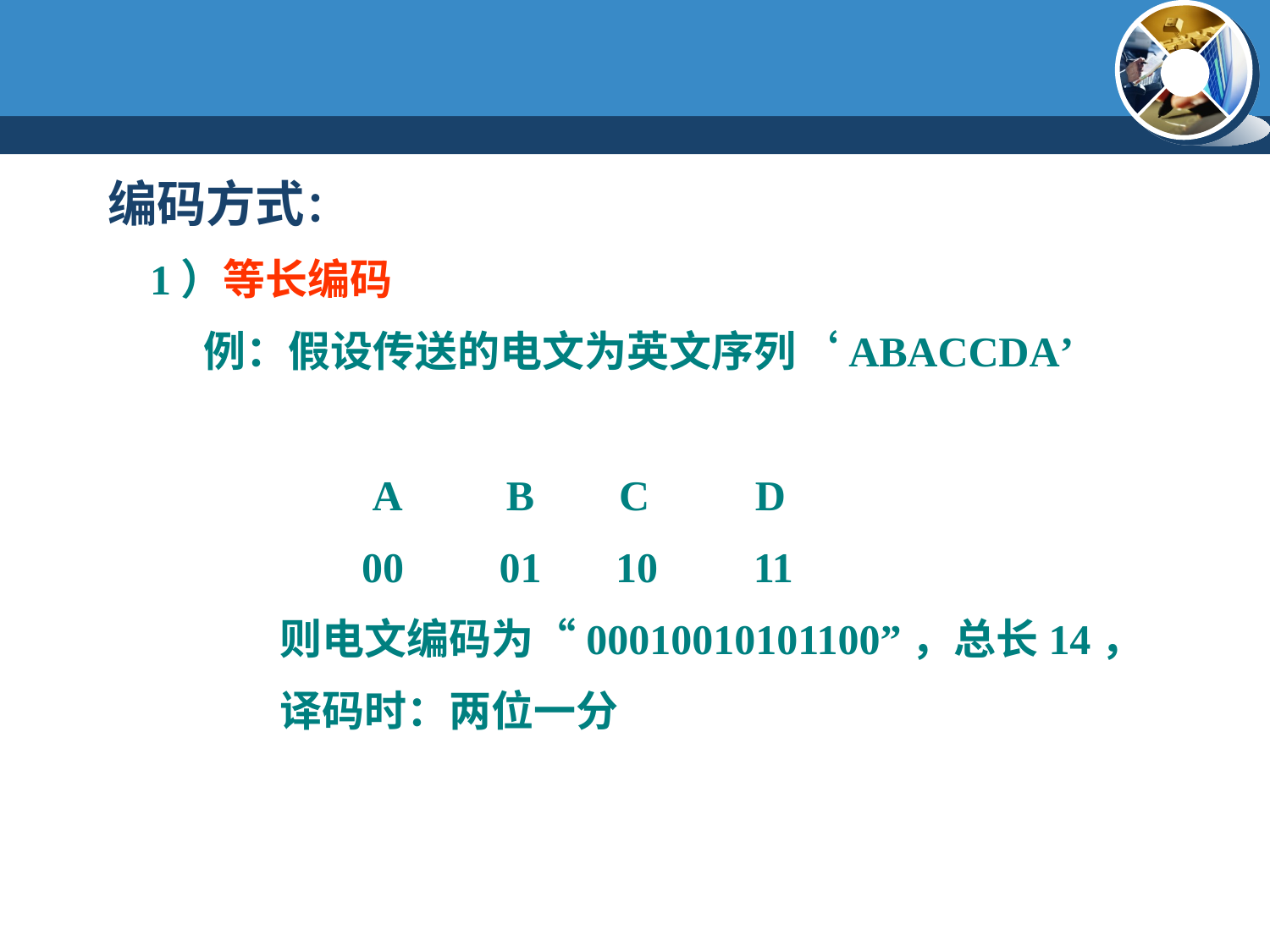

编码方式：
    1）等长编码
         例：假设传送的电文为英文序列‘ABACCDA’

                         A          B        C          D
                        00         01       10         11
                 则电文编码为“00010010101100”，总长14，
                 译码时：两位一分